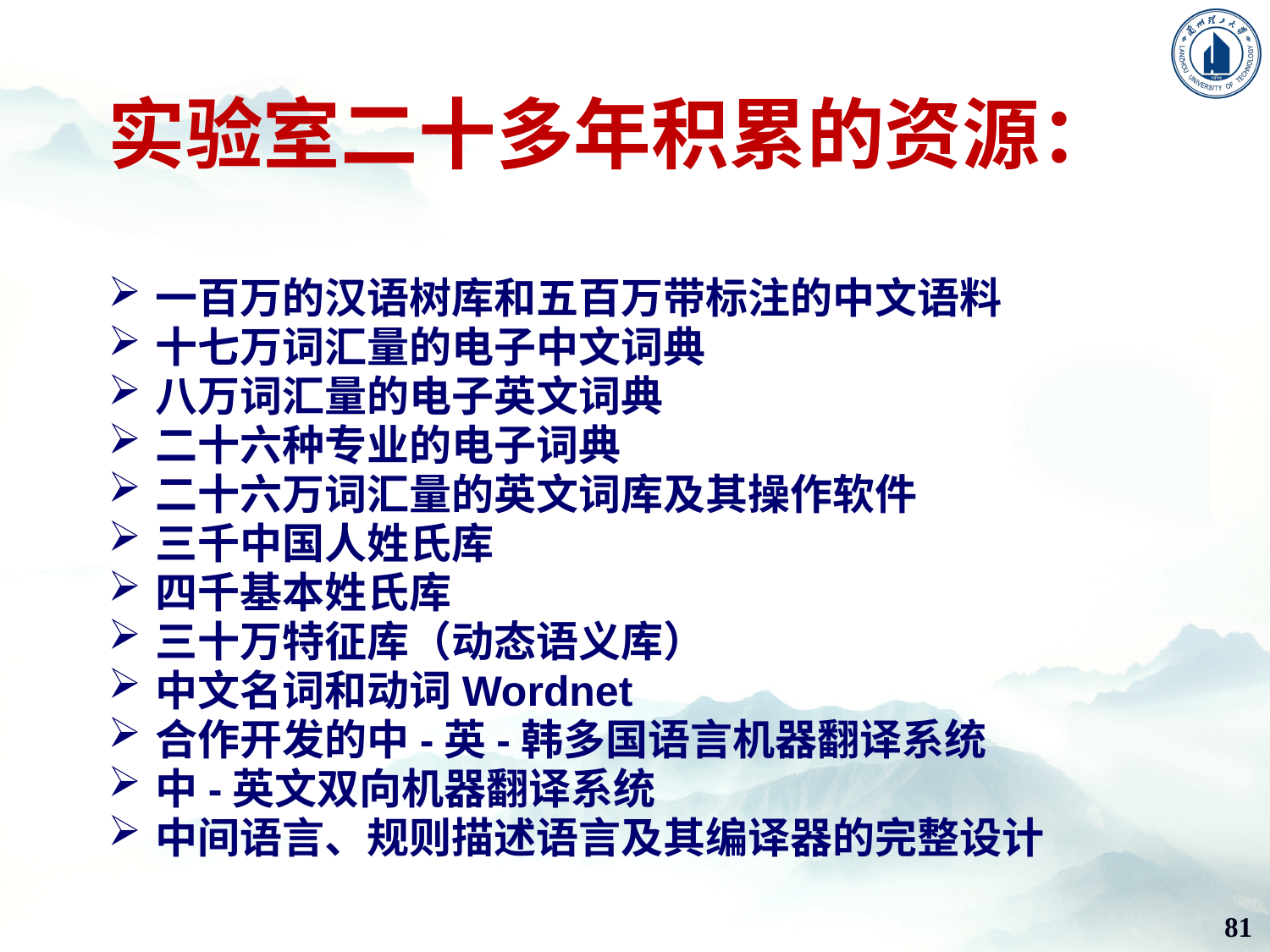

# 实验室二十多年积累的资源：
一百万的汉语树库和五百万带标注的中文语料
十七万词汇量的电子中文词典
八万词汇量的电子英文词典
二十六种专业的电子词典
二十六万词汇量的英文词库及其操作软件
三千中国人姓氏库
四千基本姓氏库
三十万特征库（动态语义库）
中文名词和动词Wordnet
合作开发的中-英-韩多国语言机器翻译系统
中-英文双向机器翻译系统
中间语言、规则描述语言及其编译器的完整设计
81